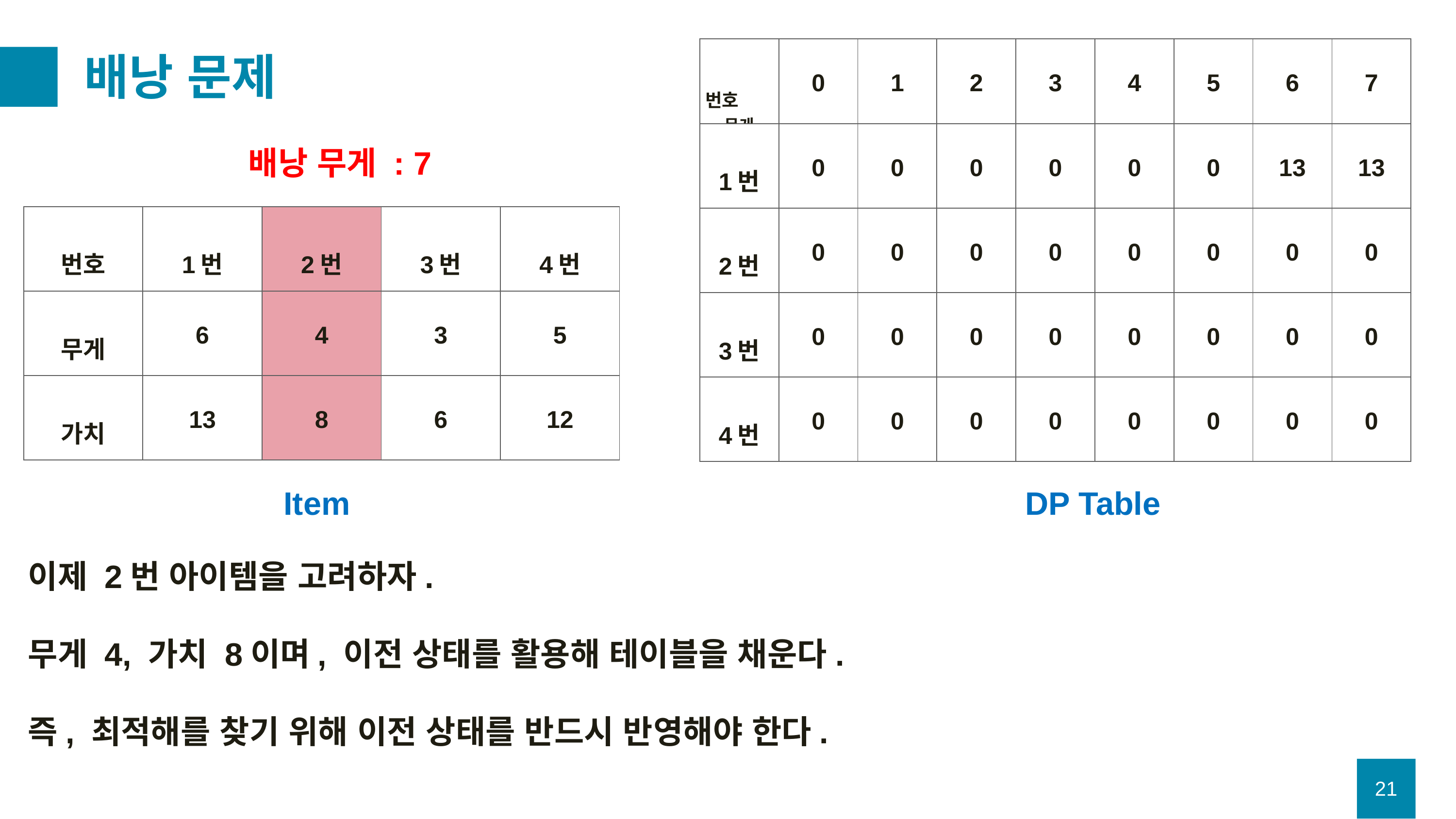

# 배낭 문제
| 무게 | 0 | 1 | 2 | 3 | 4 | 5 | 6 | 7 |
| --- | --- | --- | --- | --- | --- | --- | --- | --- |
| 1번 | 0 | 0 | 0 | 0 | 0 | 0 | 13 | 13 |
| 2번 | 0 | 0 | 0 | 0 | 0 | 0 | 0 | 0 |
| 3번 | 0 | 0 | 0 | 0 | 0 | 0 | 0 | 0 |
| 4번 | 0 | 0 | 0 | 0 | 0 | 0 | 0 | 0 |
번호
배낭 무게 : 7
| 번호 | 1번 | 2번 | 3번 | 4번 |
| --- | --- | --- | --- | --- |
| 무게 | 6 | 4 | 3 | 5 |
| 가치 | 13 | 8 | 6 | 12 |
DP Table
Item
이제 2번 아이템을 고려하자.

무게 4, 가치 8이며, 이전 상태를 활용해 테이블을 채운다.

즉, 최적해를 찾기 위해 이전 상태를 반드시 반영해야 한다.
21